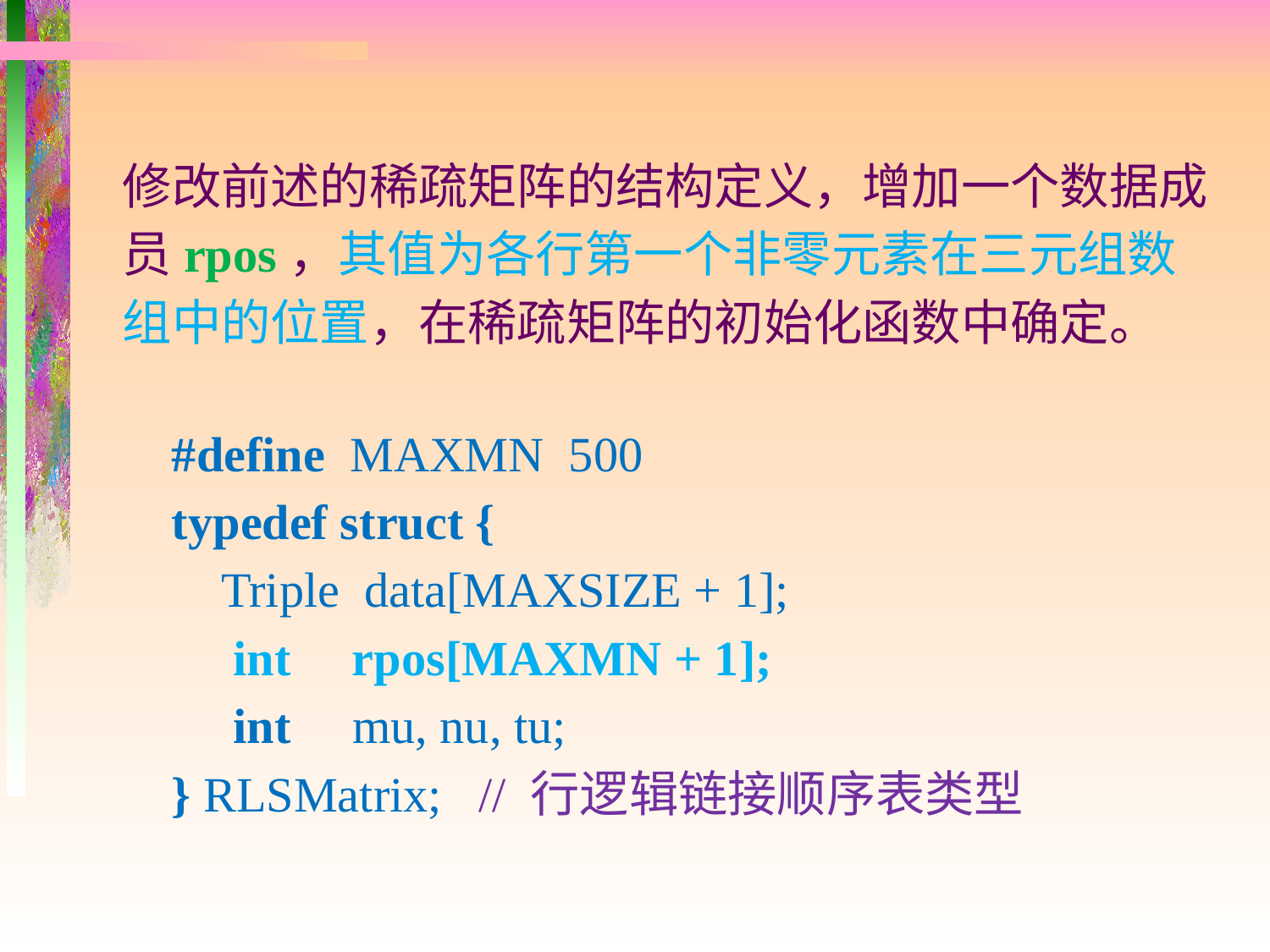

修改前述的稀疏矩阵的结构定义，增加一个数据成员rpos，其值为各行第一个非零元素在三元组数组中的位置，在稀疏矩阵的初始化函数中确定。
    #define  MAXMN  500
    typedef struct {
        Triple  data[MAXSIZE + 1];
         int     rpos[MAXMN + 1];
         int     mu, nu, tu;
    } RLSMatrix;   // 行逻辑链接顺序表类型